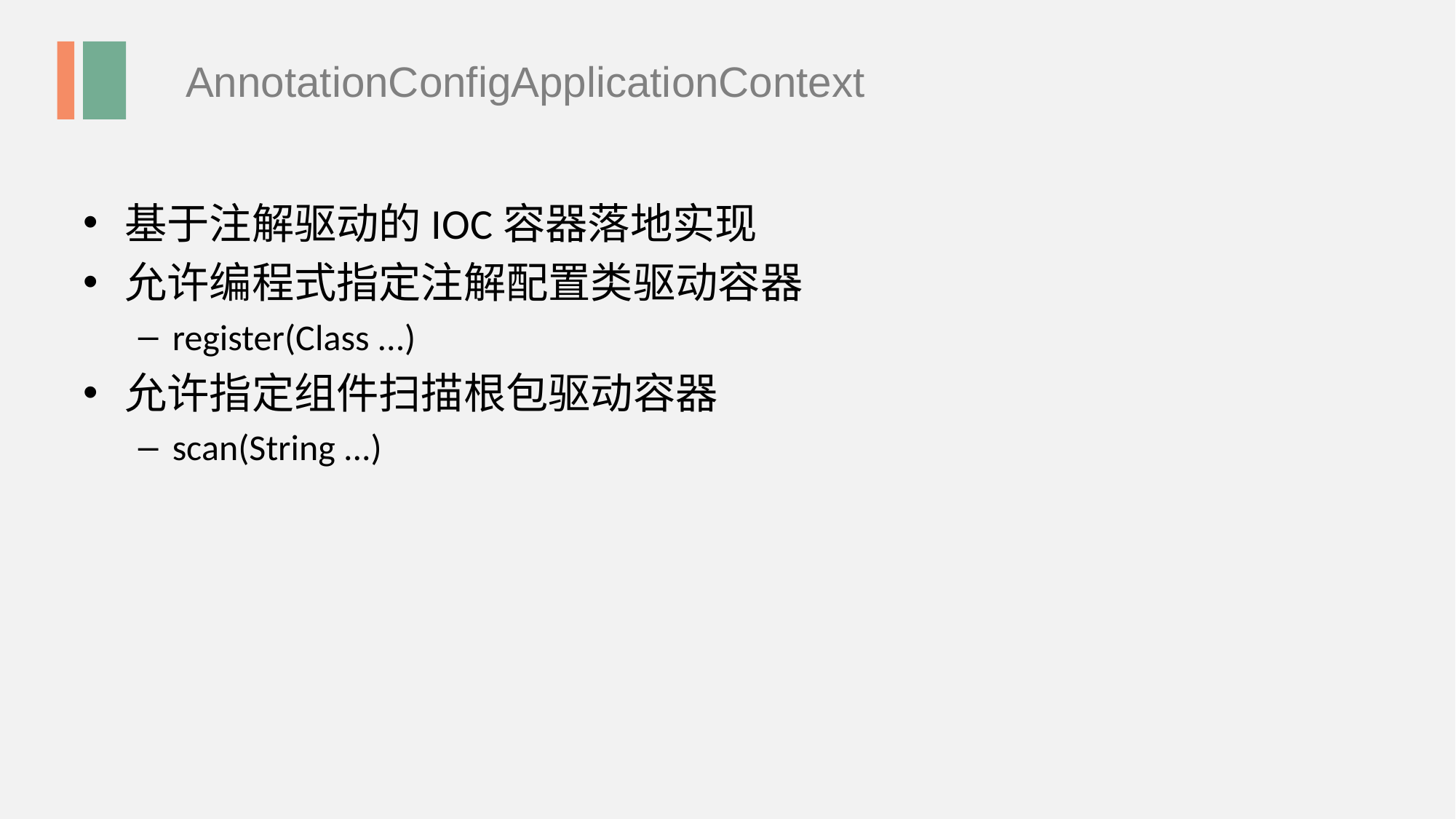

AnnotationConfigApplicationContext
基于注解驱动的IOC容器落地实现
允许编程式指定注解配置类驱动容器
register(Class ...)
允许指定组件扫描根包驱动容器
scan(String ...)